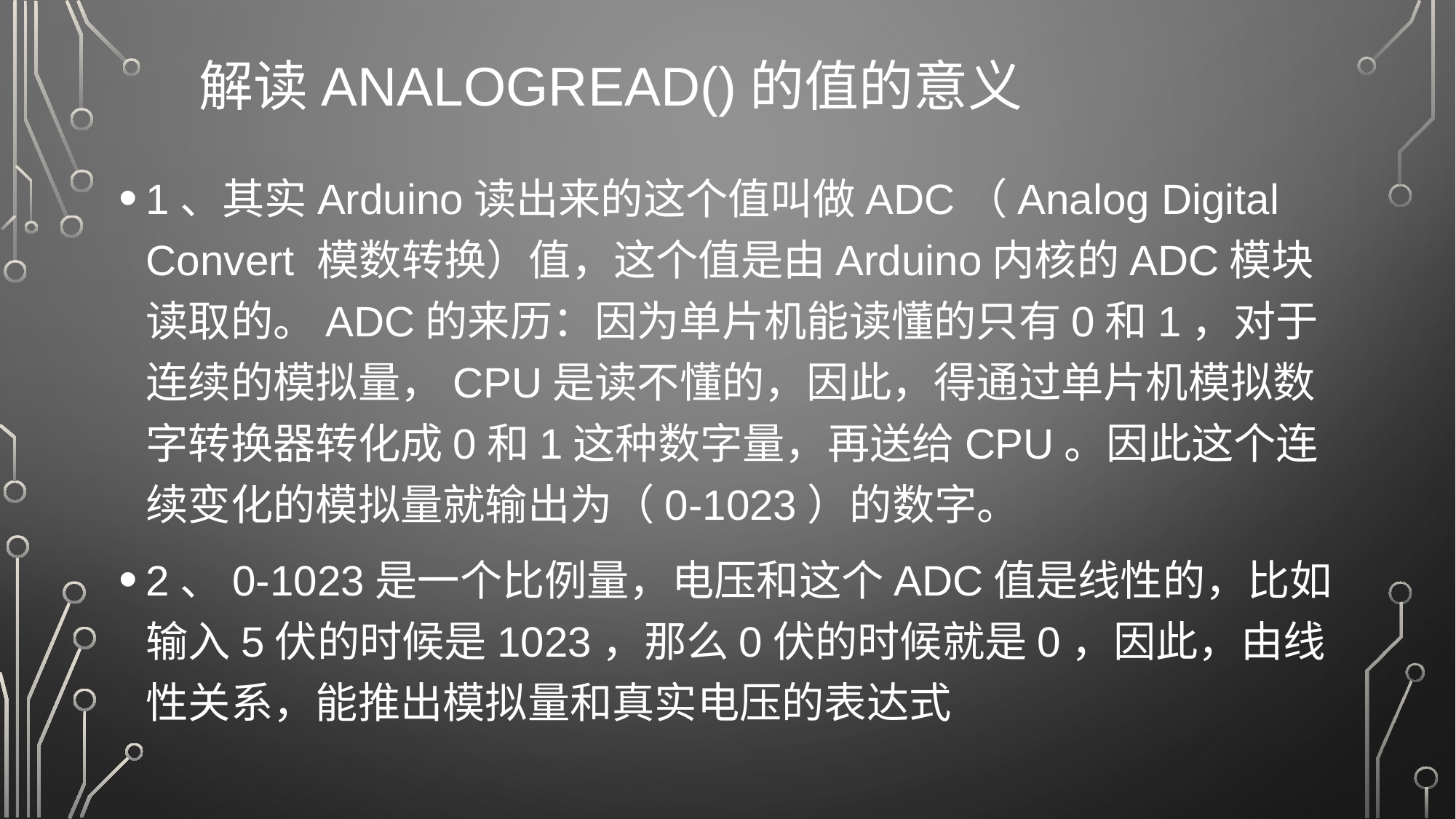

# 解读ANALOGREAD()的值的意义
1、其实Arduino读出来的这个值叫做ADC（Analog Digital Convert 模数转换）值，这个值是由Arduino内核的ADC模块读取的。ADC的来历：因为单片机能读懂的只有0和1，对于连续的模拟量，CPU是读不懂的，因此，得通过单片机模拟数字转换器转化成0和1这种数字量，再送给CPU。因此这个连续变化的模拟量就输出为（0-1023）的数字。
2、0-1023是一个比例量，电压和这个ADC值是线性的，比如输入5伏的时候是1023，那么0伏的时候就是0，因此，由线性关系，能推出模拟量和真实电压的表达式